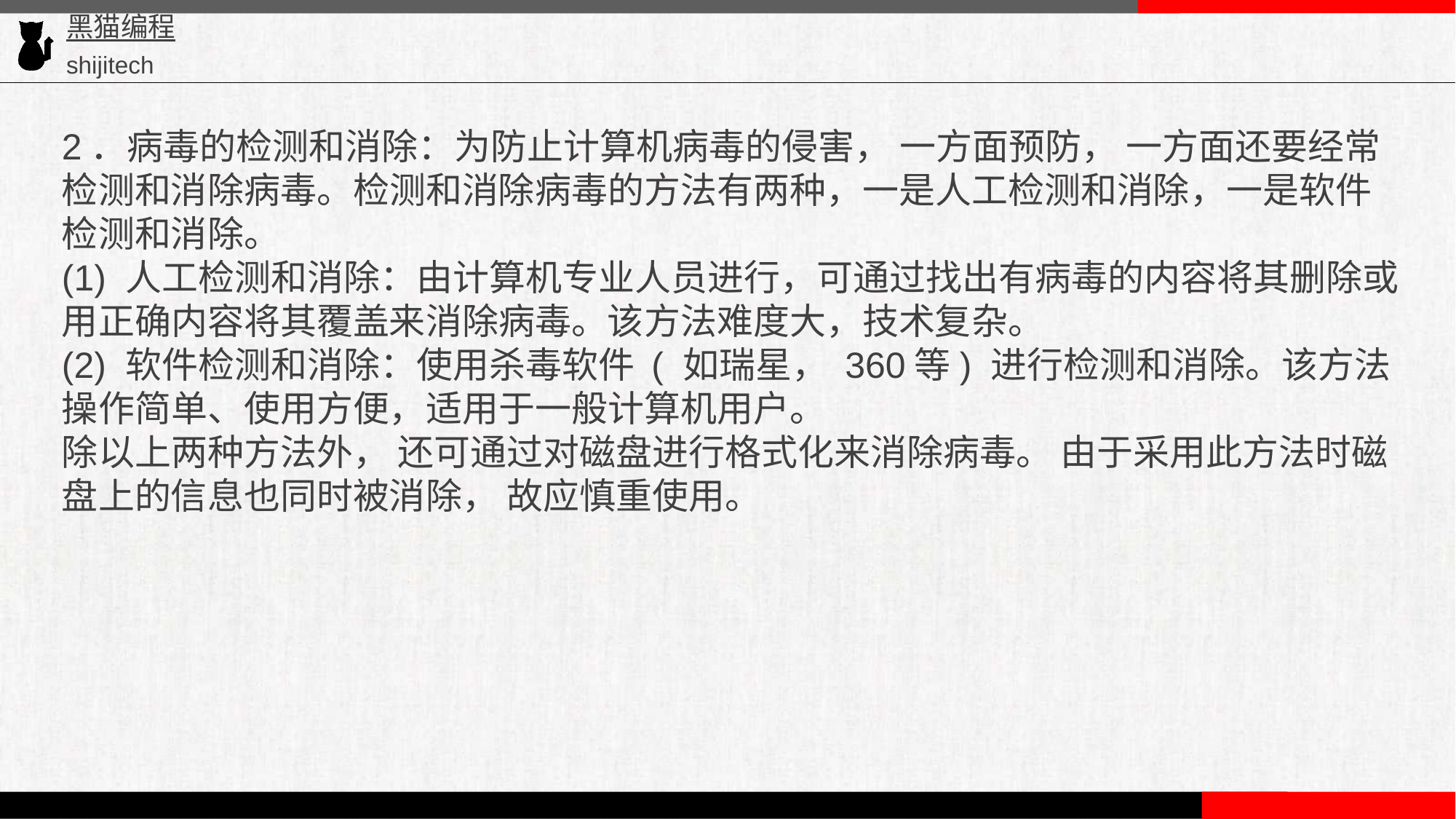

2．病毒的检测和消除：为防止计算机病毒的侵害， 一方面预防， 一方面还要经常检测和消除病毒。检测和消除病毒的方法有两种，一是人工检测和消除，一是软件检测和消除。
(1) 人工检测和消除：由计算机专业人员进行，可通过找出有病毒的内容将其删除或用正确内容将其覆盖来消除病毒。该方法难度大，技术复杂。
(2) 软件检测和消除：使用杀毒软件 ( 如瑞星， 360等) 进行检测和消除。该方法操作简单、使用方便，适用于一般计算机用户。
除以上两种方法外， 还可通过对磁盘进行格式化来消除病毒。 由于采用此方法时磁盘上的信息也同时被消除， 故应慎重使用。